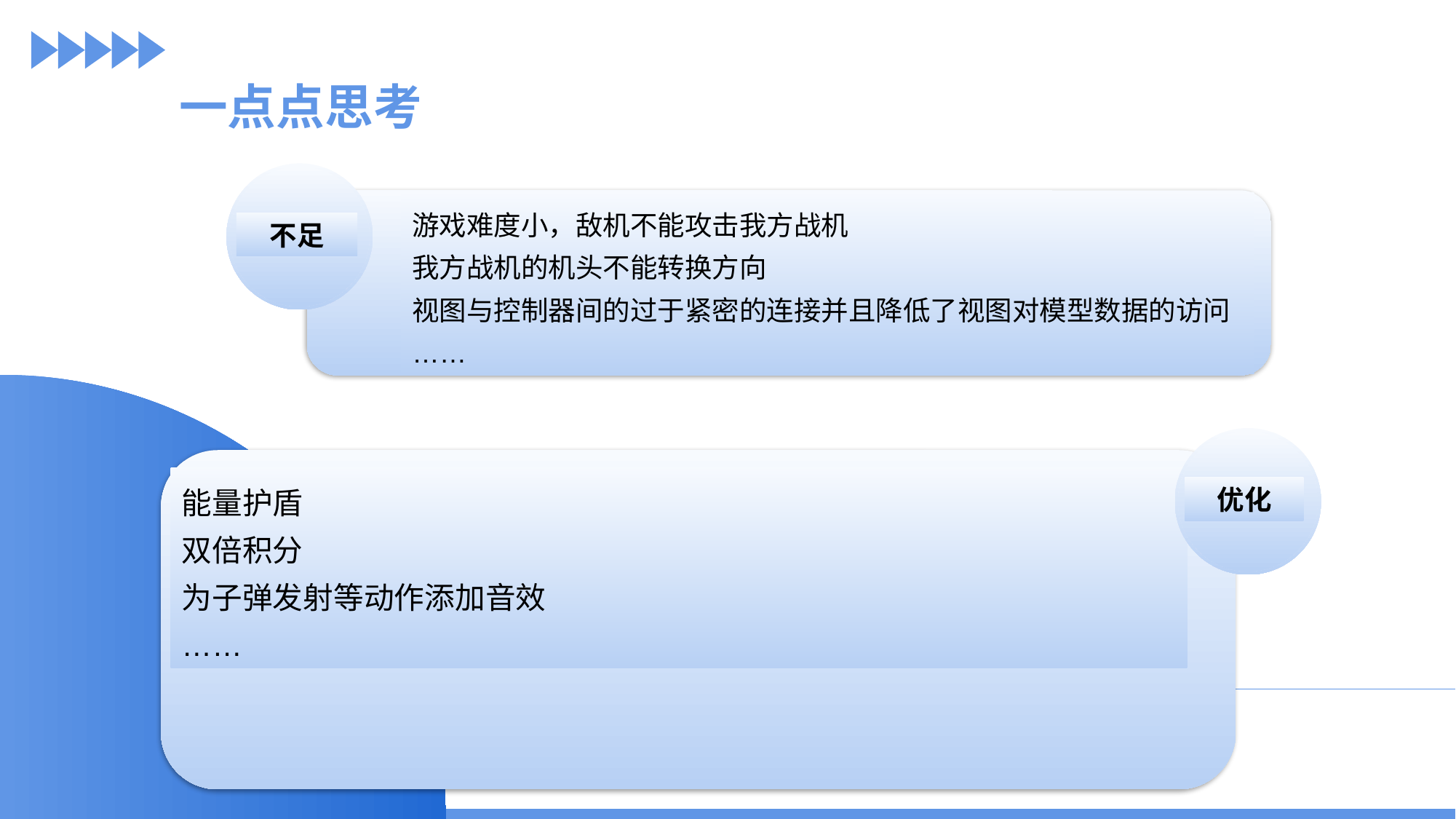

一点点思考

不足

游戏难度小，敌机不能攻击我方战机
我方战机的机头不能转换方向
视图与控制器间的过于紧密的连接并且降低了视图对模型数据的访问
……

优化

能量护盾
双倍积分
为子弹发射等动作添加音效
……